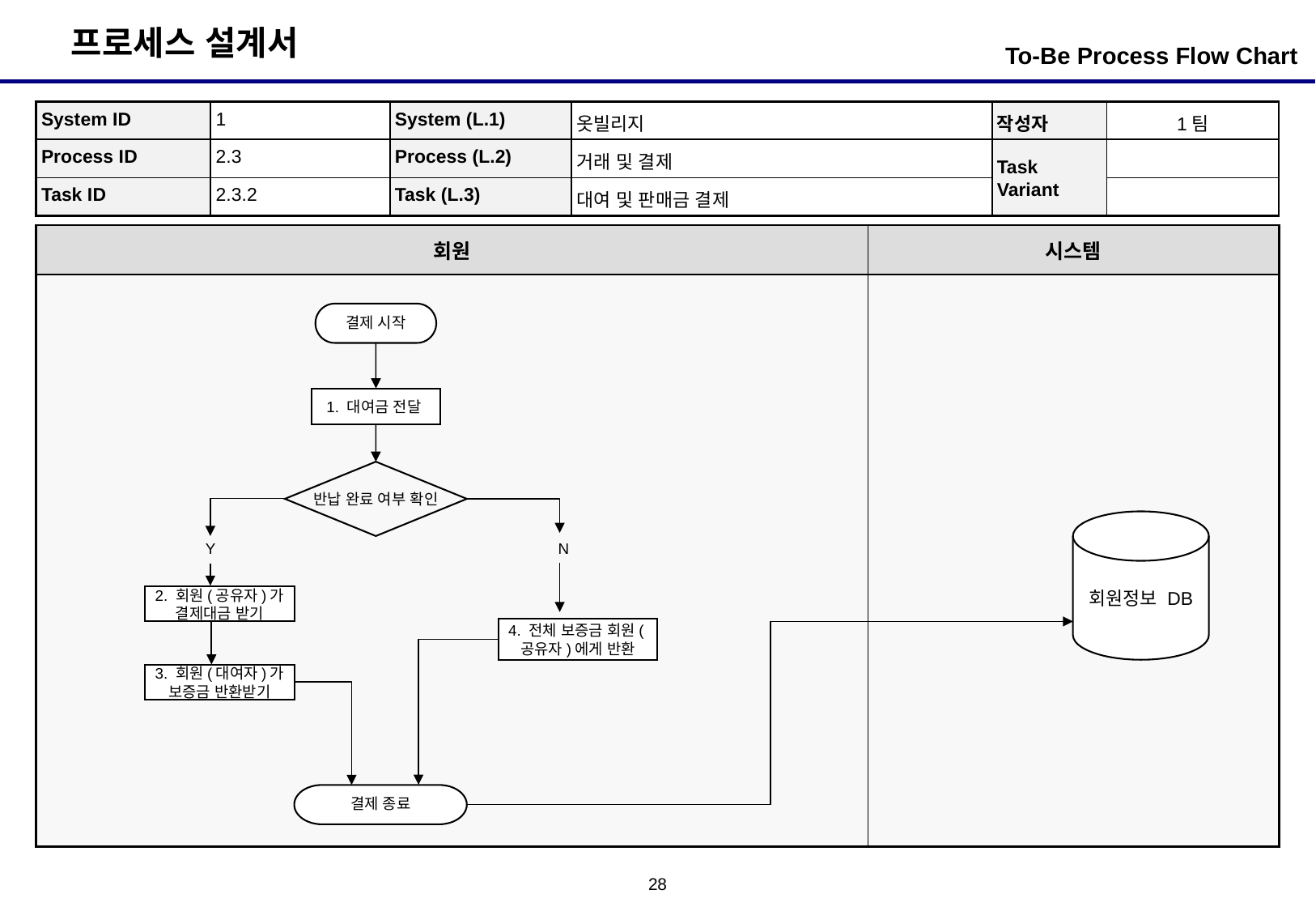

To-Be Process Flow Chart
| System ID | 1 | System (L.1) | 옷빌리지 | 작성자 | 1팀 |
| --- | --- | --- | --- | --- | --- |
| Process ID | 2.3 | Process (L.2) | 거래 및 결제 | Task Variant |  |
| Task ID | 2.3.2 | Task (L.3) | 대여 및 판매금 결제 |  |  |
| 회원 | 시스템 |
| --- | --- |
|  |  |
결제 시작
1. 대여금 전달
반납 완료 여부 확인
회원정보 DB
N
Y
2. 회원(공유자)가 결제대금 받기
4. 전체 보증금 회원(공유자)에게 반환
3. 회원(대여자)가 보증금 반환받기
결제 종료